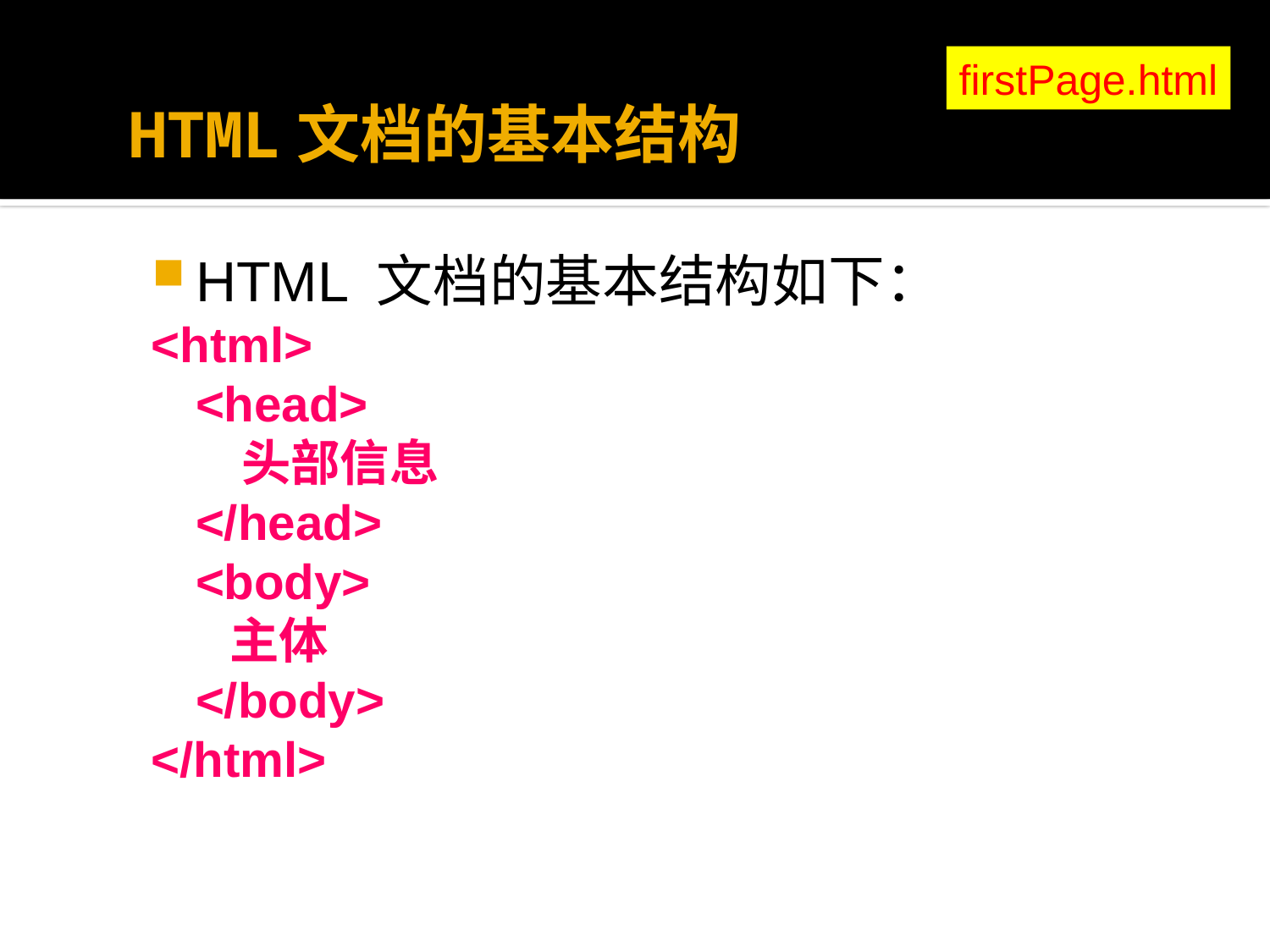

firstPage.html
# HTML文档的基本结构
HTML 文档的基本结构如下：
<html>
	<head>
       头部信息
	</head>
	<body>
	  主体
	</body>
</html>